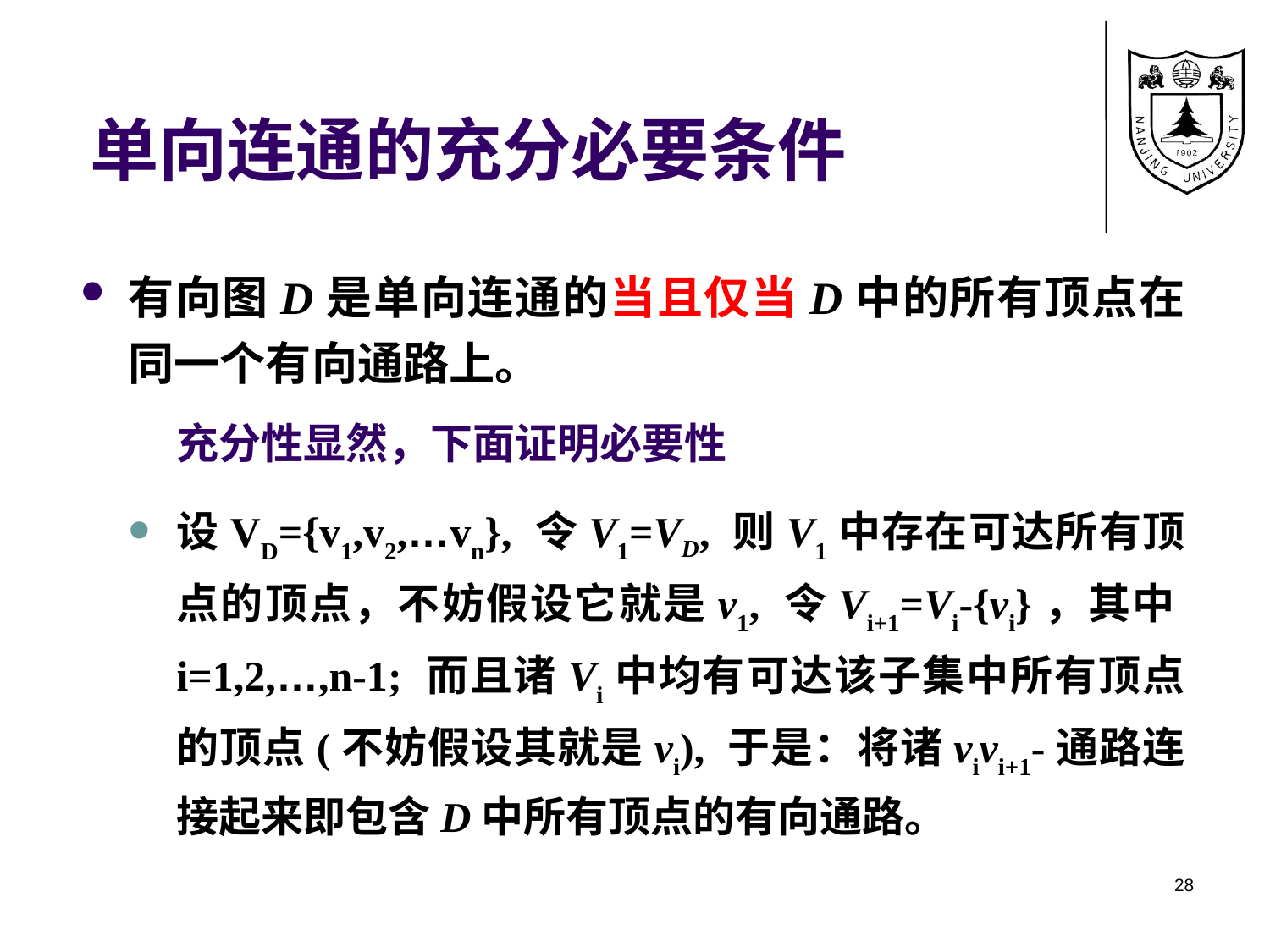

# 单向连通的充分必要条件
有向图D是单向连通的当且仅当D中的所有顶点在同一个有向通路上。
         充分性显然，下面证明必要性
设VD={v1,v2,…vn}, 令V1=VD, 则V1中存在可达所有顶点的顶点，不妨假设它就是v1, 令Vi+1=Vi-{vi}，其中i=1,2,…,n-1; 而且诸Vi中均有可达该子集中所有顶点的顶点(不妨假设其就是vi), 于是：将诸vivi+1-通路连接起来即包含D中所有顶点的有向通路。
28